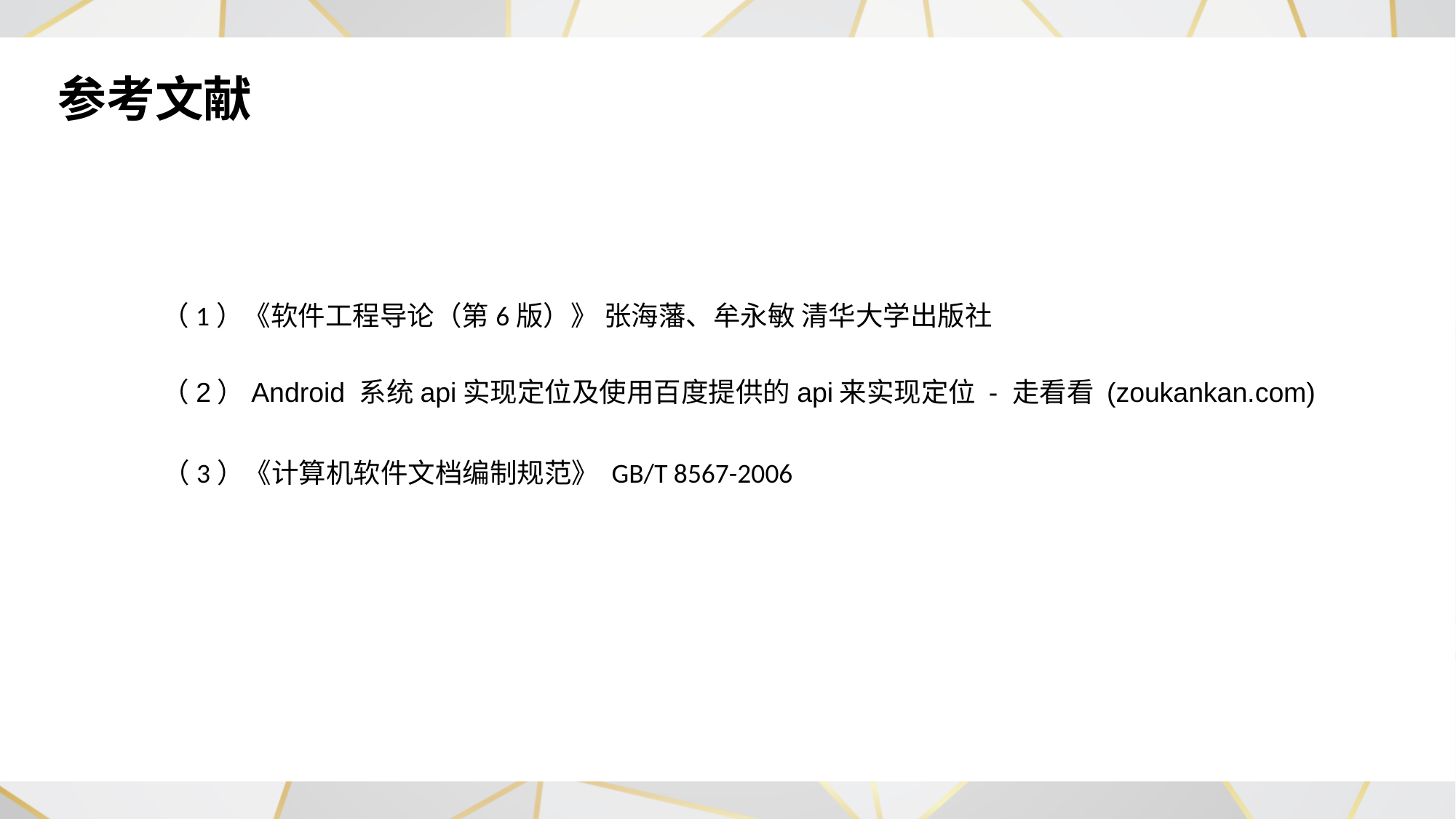

参考文献
（1）《软件工程导论（第6版）》 张海藩、牟永敏 清华大学出版社
（2）Android 系统api实现定位及使用百度提供的api来实现定位 - 走看看 (zoukankan.com)
（3）《计算机软件文档编制规范》 GB/T 8567-2006